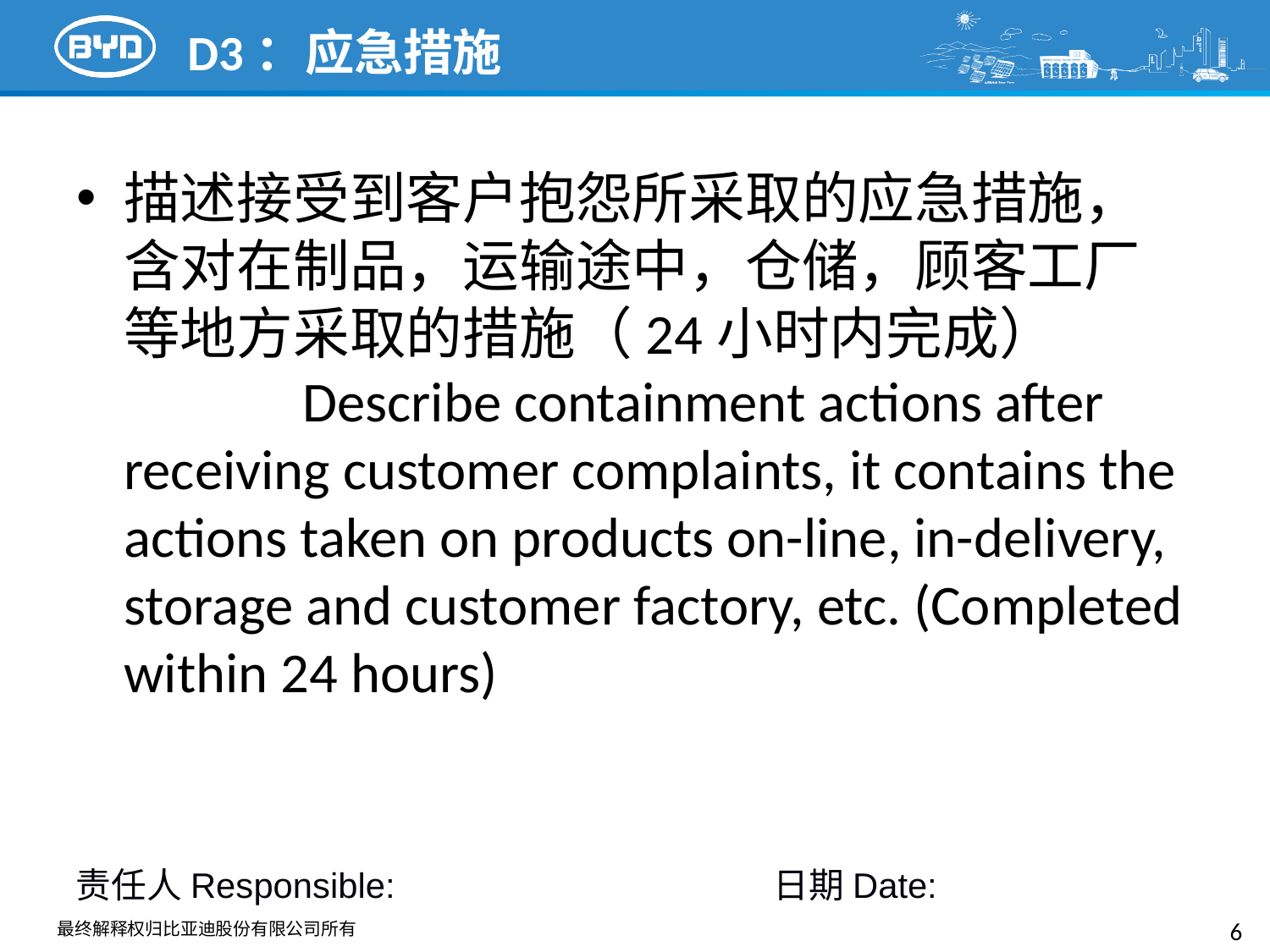

# D3：应急措施
描述接受到客户抱怨所采取的应急措施，含对在制品，运输途中，仓储，顾客工厂等地方采取的措施（24小时内完成）                        Describe containment actions after receiving customer complaints, it contains the actions taken on products on-line, in-delivery, storage and customer factory, etc. (Completed within 24 hours)
责任人Responsible:                                      日期Date:
6